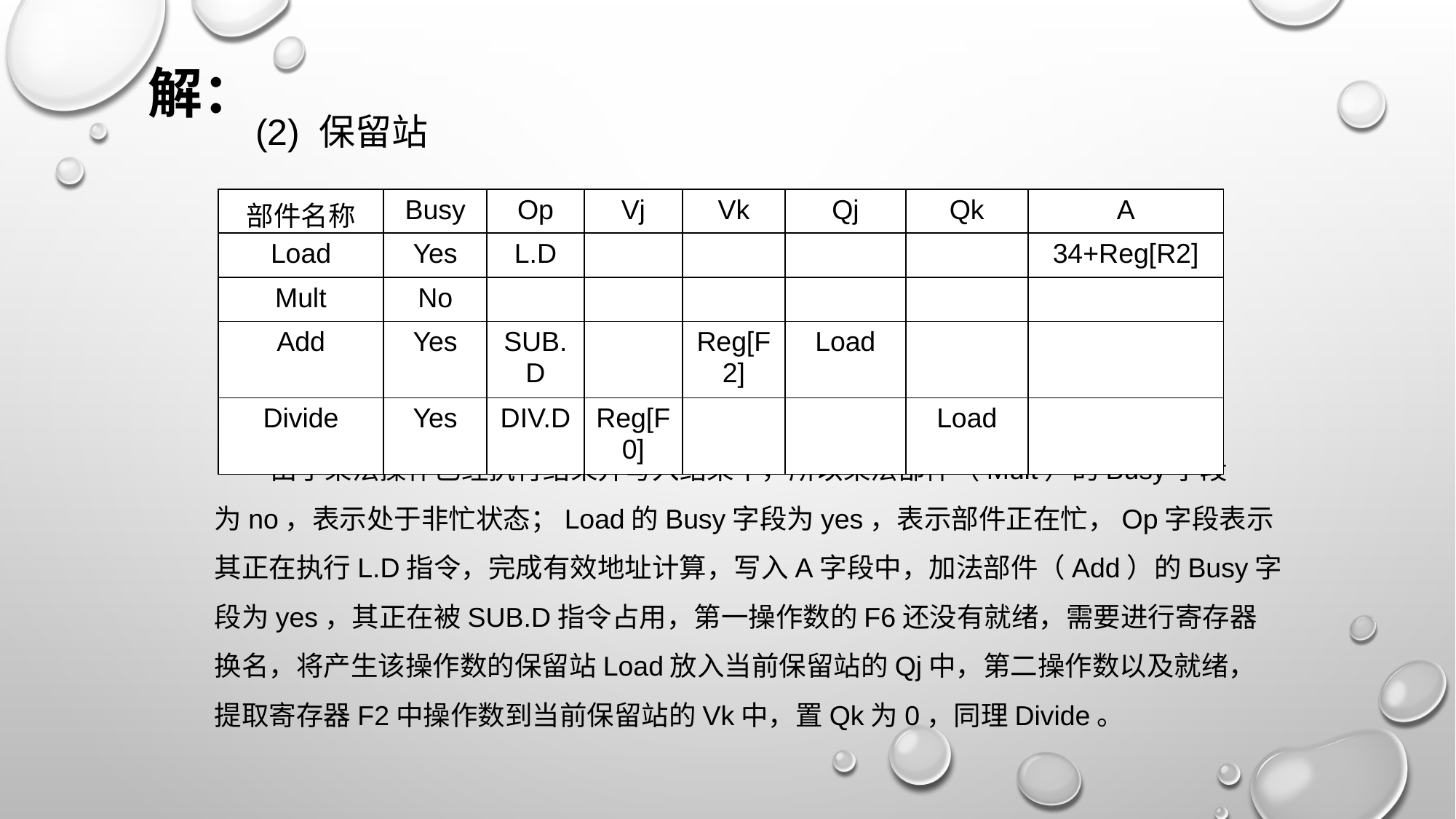

解：
(2) 保留站
| 部件名称 | Busy | Op | Vj | Vk | Qj | Qk | A |
| --- | --- | --- | --- | --- | --- | --- | --- |
| Load | Yes | L.D |  |  |  |  | 34+Reg[R2] |
| Mult | No |  |  |  |  |  |  |
| Add | Yes | SUB.D |  | Reg[F2] | Load |  |  |
| Divide | Yes | DIV.D | Reg[F0] |  |  | Load |  |
        由于乘法操作已经执行结束并写入结果中，所以乘法部件（Mult）的Busy字段
为no，表示处于非忙状态；Load的Busy字段为yes，表示部件正在忙，Op字段表示
其正在执行L.D指令，完成有效地址计算，写入A字段中，加法部件（Add）的Busy字
段为yes，其正在被SUB.D指令占用，第一操作数的F6还没有就绪，需要进行寄存器
换名，将产生该操作数的保留站Load放入当前保留站的Qj中，第二操作数以及就绪，
提取寄存器F2中操作数到当前保留站的Vk中，置Qk为0，同理Divide。